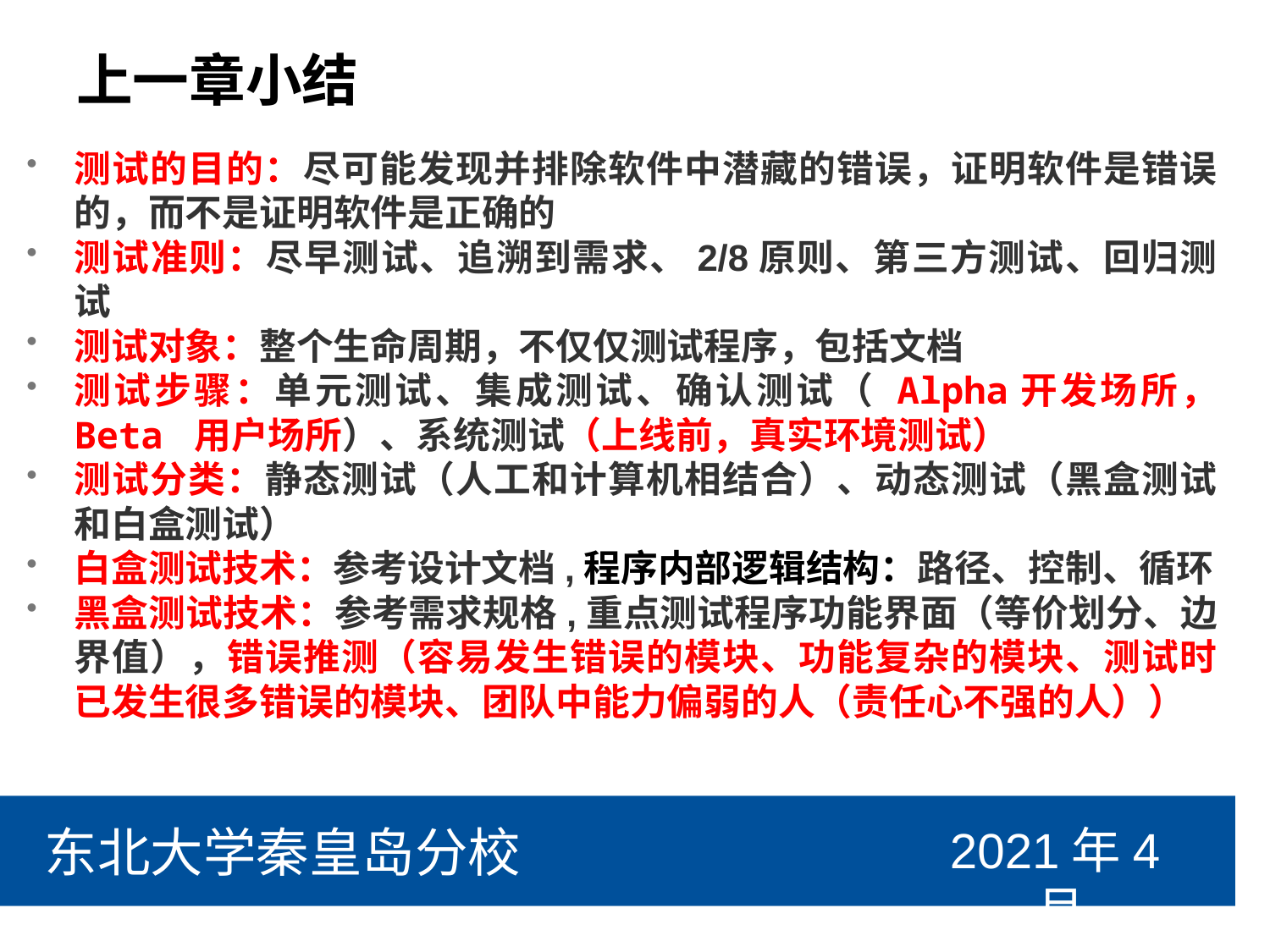

# 上一章小结
测试的目的：尽可能发现并排除软件中潜藏的错误，证明软件是错误的，而不是证明软件是正确的
测试准则：尽早测试、追溯到需求、2/8原则、第三方测试、回归测试
测试对象：整个生命周期，不仅仅测试程序，包括文档
测试步骤：单元测试、集成测试、确认测试（ Alpha开发场所， Beta 用户场所）、系统测试（上线前，真实环境测试）
测试分类：静态测试（人工和计算机相结合）、动态测试（黑盒测试和白盒测试）
白盒测试技术：参考设计文档,程序内部逻辑结构：路径、控制、循环
黑盒测试技术：参考需求规格,重点测试程序功能界面（等价划分、边界值），错误推测（容易发生错误的模块、功能复杂的模块、测试时已发生很多错误的模块、团队中能力偏弱的人（责任心不强的人））